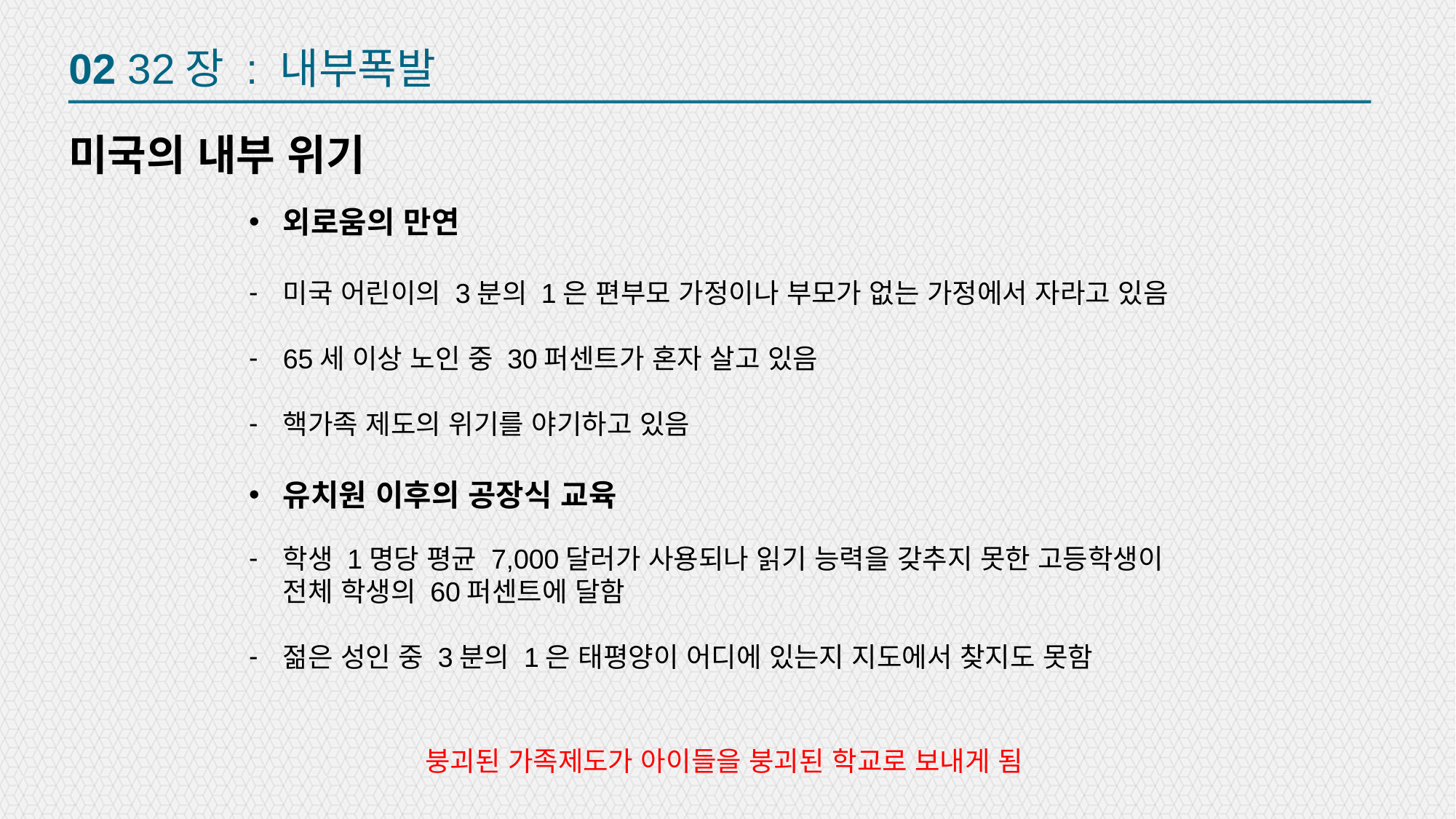

02 32장 : 내부폭발

미국의 내부 위기
외로움의 만연

미국 어린이의 3분의 1은 편부모 가정이나 부모가 없는 가정에서 자라고 있음

65세 이상 노인 중 30퍼센트가 혼자 살고 있음

핵가족 제도의 위기를 야기하고 있음

유치원 이후의 공장식 교육

학생 1명당 평균 7,000달러가 사용되나 읽기 능력을 갖추지 못한 고등학생이 전체 학생의 60퍼센트에 달함

젊은 성인 중 3분의 1은 태평양이 어디에 있는지 지도에서 찾지도 못함
붕괴된 가족제도가 아이들을 붕괴된 학교로 보내게 됨